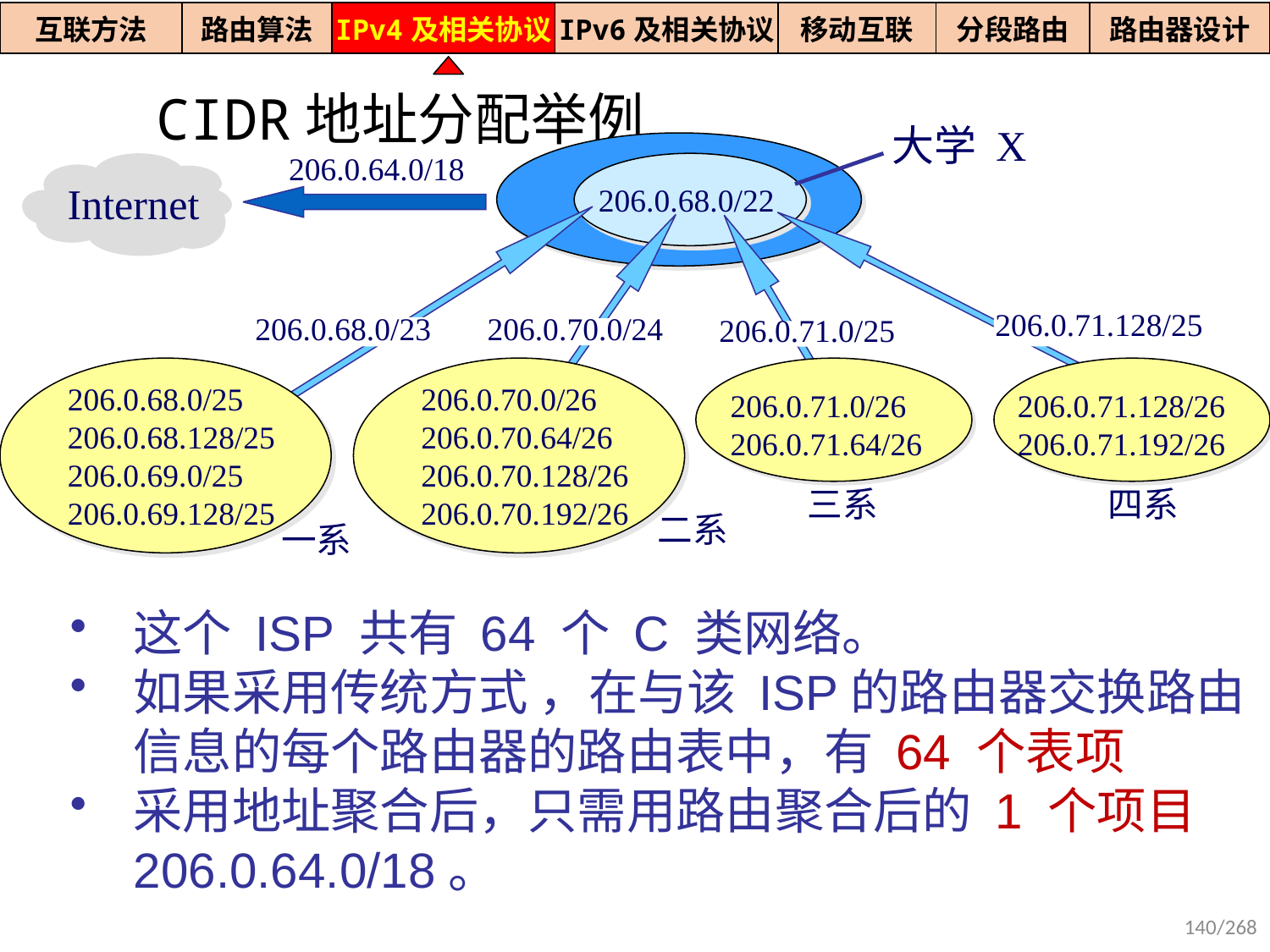

| 互联方法 | 路由算法 | IPv4及相关协议 | IPv6及相关协议 | 移动互联 | 分段路由 | 路由器设计 |
| --- | --- | --- | --- | --- | --- | --- |

CIDR地址分配举例
大学 X

206.0.64.0/18

Internet
206.0.68.0/22

206.0.71.128/25
206.0.68.0/23
206.0.70.0/24
206.0.71.0/25

206.0.68.0/25
206.0.68.128/25
206.0.69.0/25
206.0.69.128/25
206.0.70.0/26
206.0.70.64/26
206.0.70.128/26
206.0.70.192/26
206.0.71.0/26
206.0.71.64/26
206.0.71.128/26
206.0.71.192/26
三系
四系
二系
一系
这个 ISP 共有 64 个 C 类网络。
如果采用传统方式 ，在与该 ISP的路由器交换路由信息的每个路由器的路由表中，有 64 个表项
采用地址聚合后，只需用路由聚合后的 1 个项目 206.0.64.0/18。
140/268